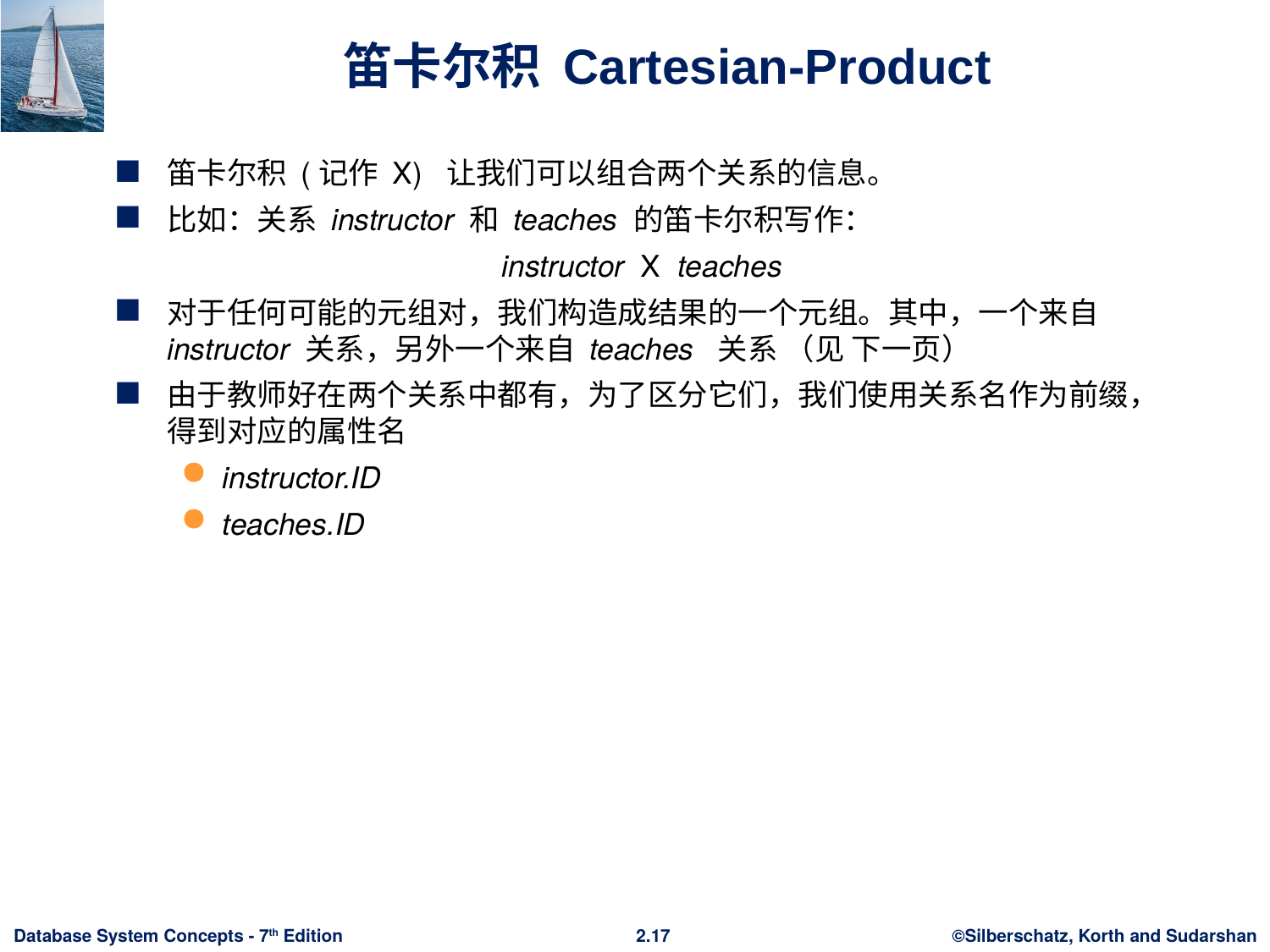

# 笛卡尔积 Cartesian-Product
笛卡尔积 (记作 X)  让我们可以组合两个关系的信息。
比如：关系 instructor 和 teaches 的笛卡尔积写作：
instructor  X  teaches
对于任何可能的元组对，我们构造成结果的一个元组。其中，一个来自 instructor 关系，另外一个来自 teaches  关系 （见 下一页）
由于教师好在两个关系中都有，为了区分它们，我们使用关系名作为前缀，得到对应的属性名
instructor.ID
teaches.ID